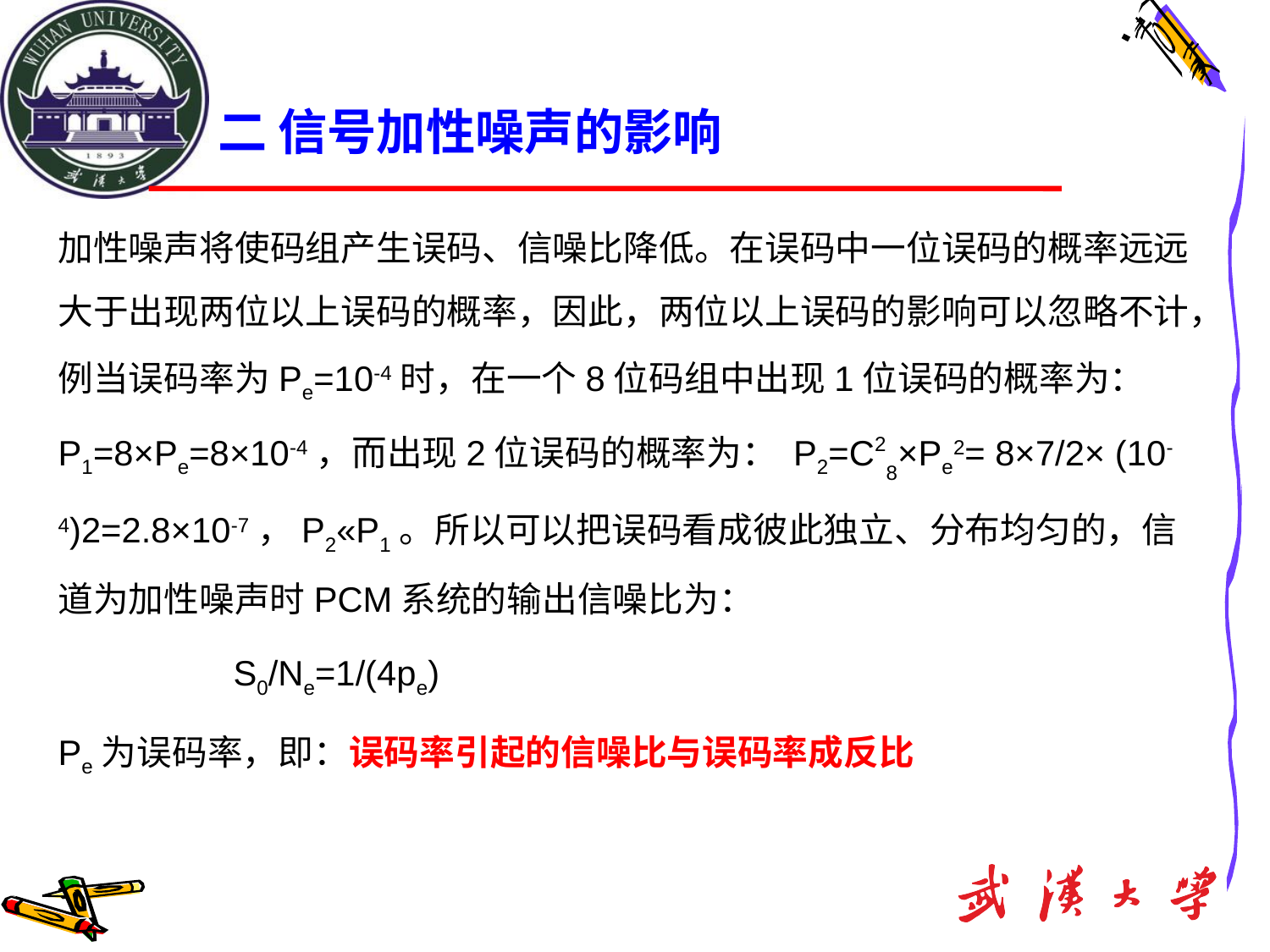

# 二 信号加性噪声的影响
加性噪声将使码组产生误码、信噪比降低。在误码中一位误码的概率远远大于出现两位以上误码的概率，因此，两位以上误码的影响可以忽略不计，例当误码率为Pe=10-4时，在一个8位码组中出现1位误码的概率为： P1=8×Pe=8×10-4，而出现2位误码的概率为： P2=C28×Pe2= 8×7/2× (10-4)2=2.8×10-7，P2«P1。所以可以把误码看成彼此独立、分布均匀的，信道为加性噪声时PCM系统的输出信噪比为：
                  S0/Ne=1/(4pe)
Pe为误码率，即：误码率引起的信噪比与误码率成反比